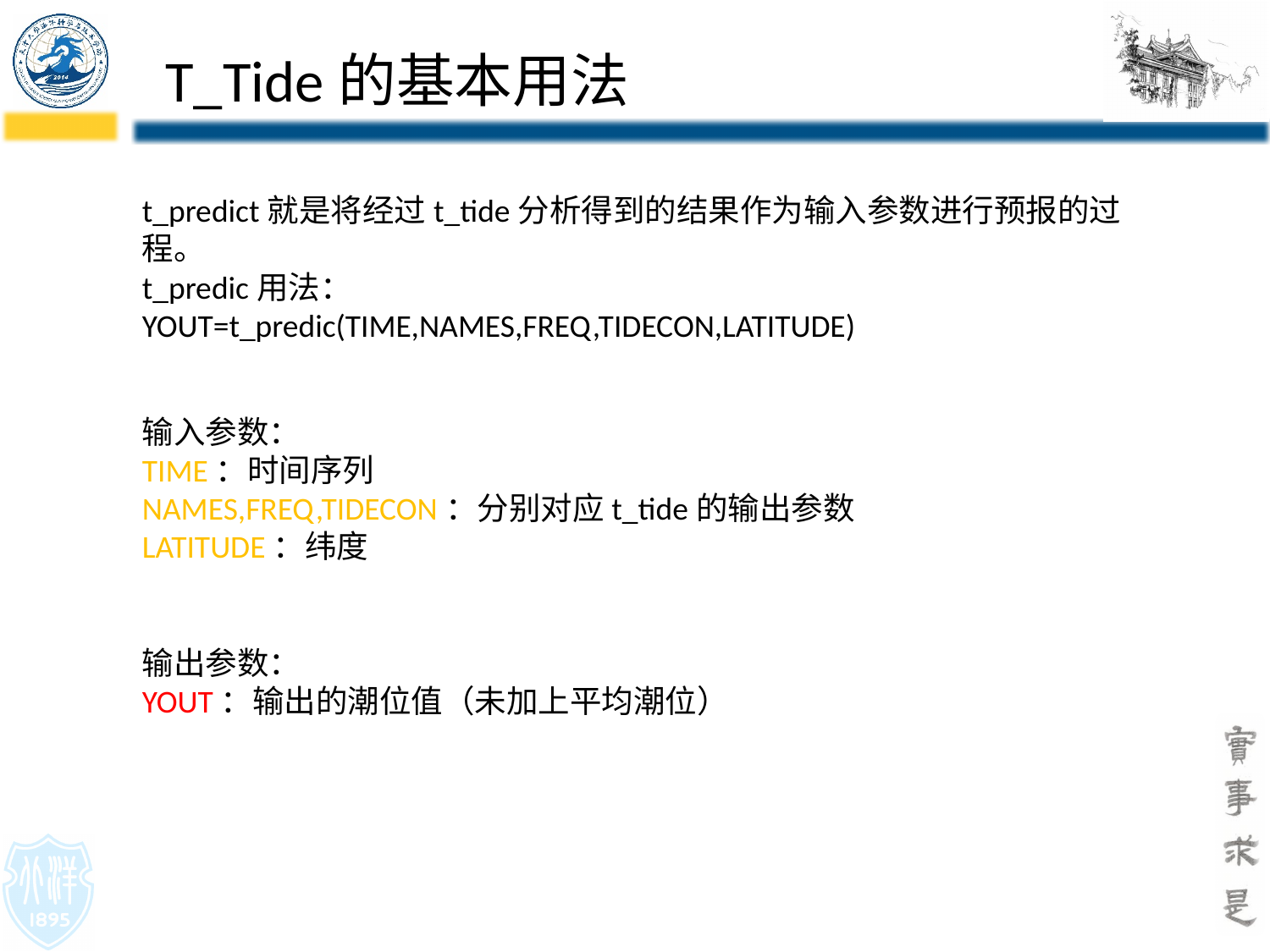

T_Tide的基本用法
t_predict就是将经过t_tide分析得到的结果作为输入参数进行预报的过程。
t_predic用法：
YOUT=t_predic(TIME,NAMES,FREQ,TIDECON,LATITUDE)
输入参数：
TIME：时间序列
NAMES,FREQ,TIDECON：分别对应t_tide的输出参数
LATITUDE：纬度
输出参数：
YOUT：输出的潮位值（未加上平均潮位）